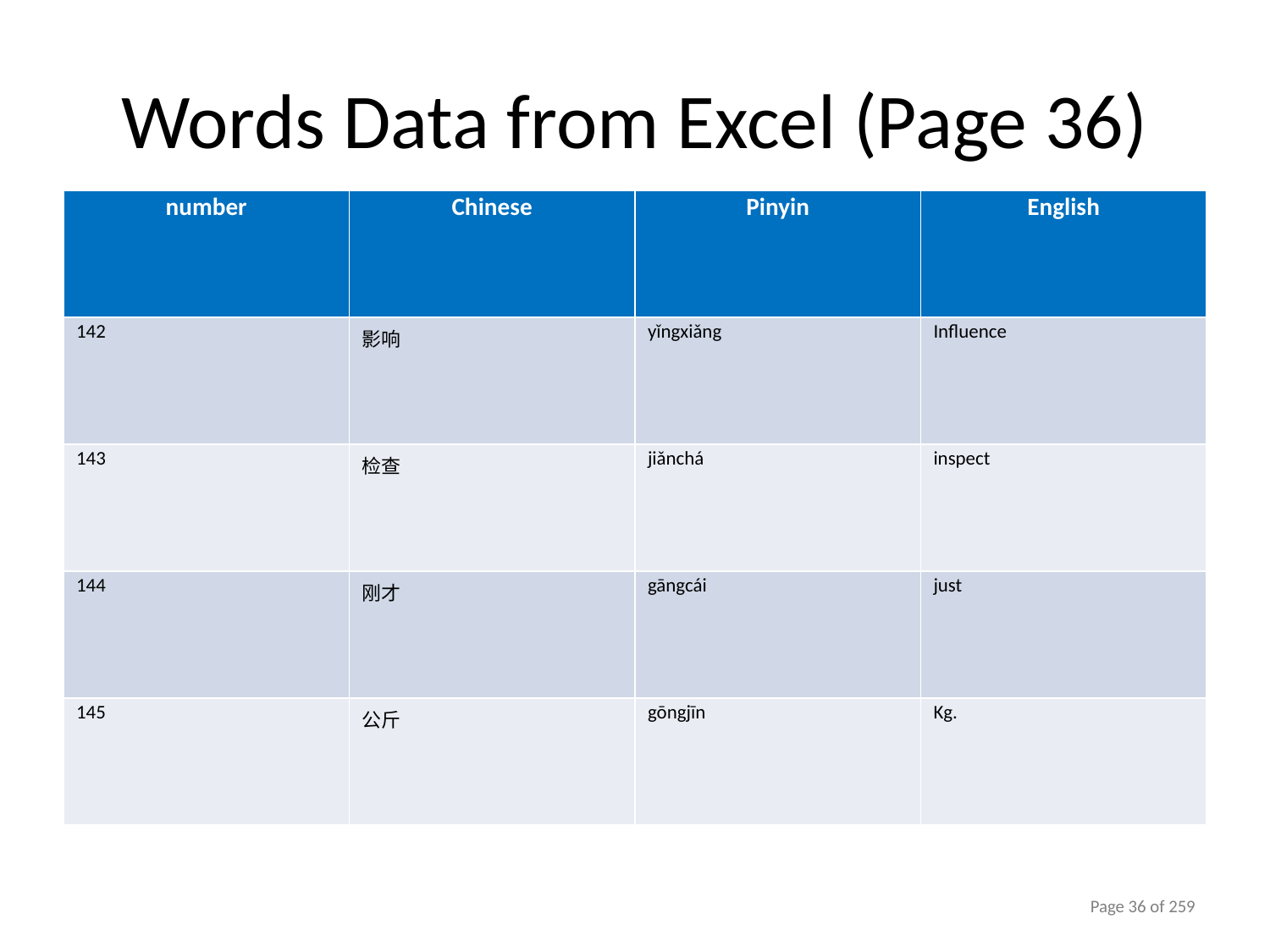

# Words Data from Excel (Page 36)
| number | Chinese | Pinyin | English |
| --- | --- | --- | --- |
| 142 | 影响 | yǐngxiǎng | Influence |
| 143 | 检查 | jiǎnchá | inspect |
| 144 | 刚才 | gāngcái | just |
| 145 | 公斤 | gōngjīn | Kg. |

Page 36 of 259